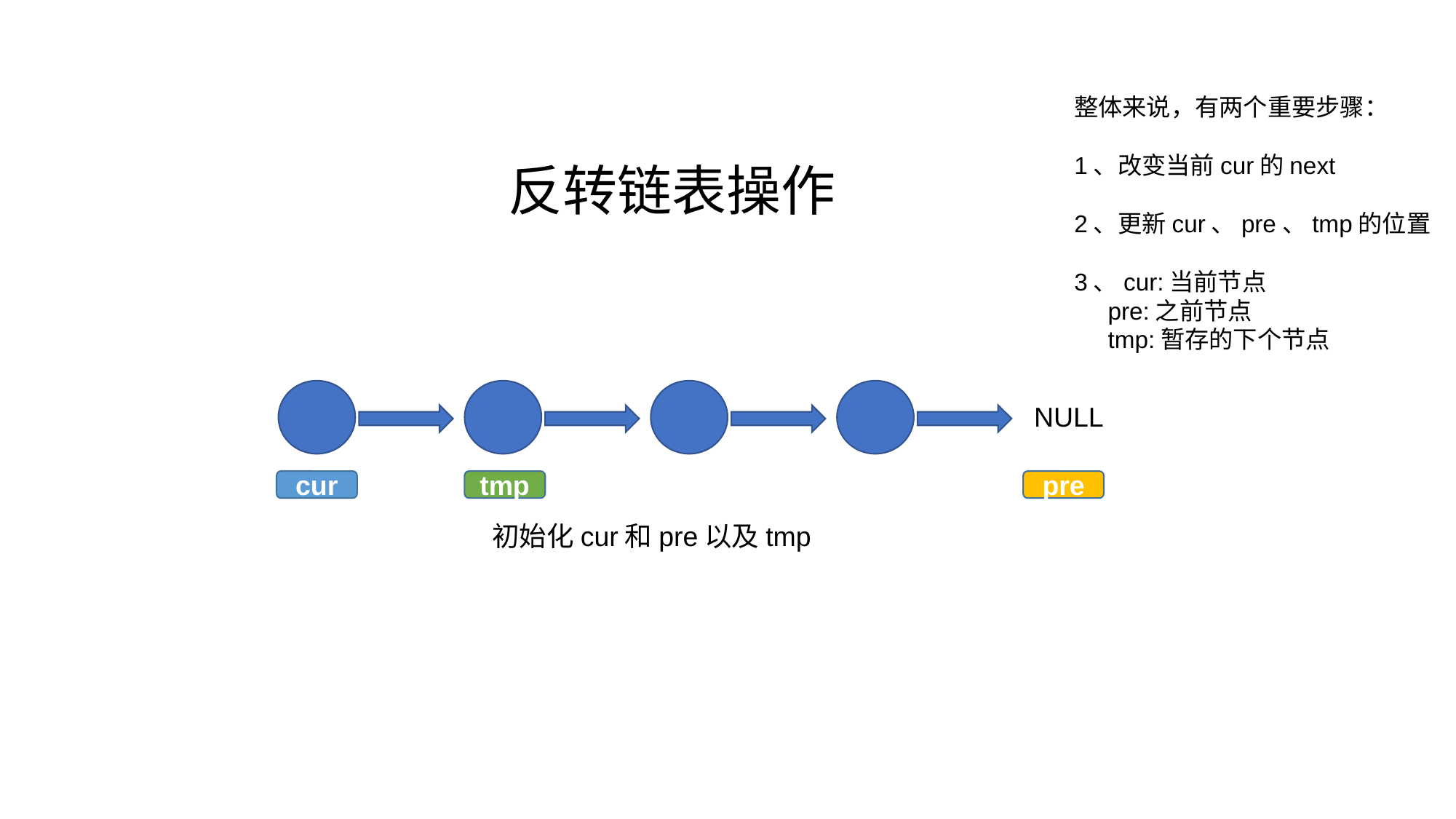

整体来说，有两个重要步骤：

1、改变当前cur的next

2、更新cur、pre、tmp的位置

3、cur:当前节点
     pre:之前节点
     tmp:暂存的下个节点
反转链表操作

NULL

cur
tmp
pre
初始化cur和pre以及tmp